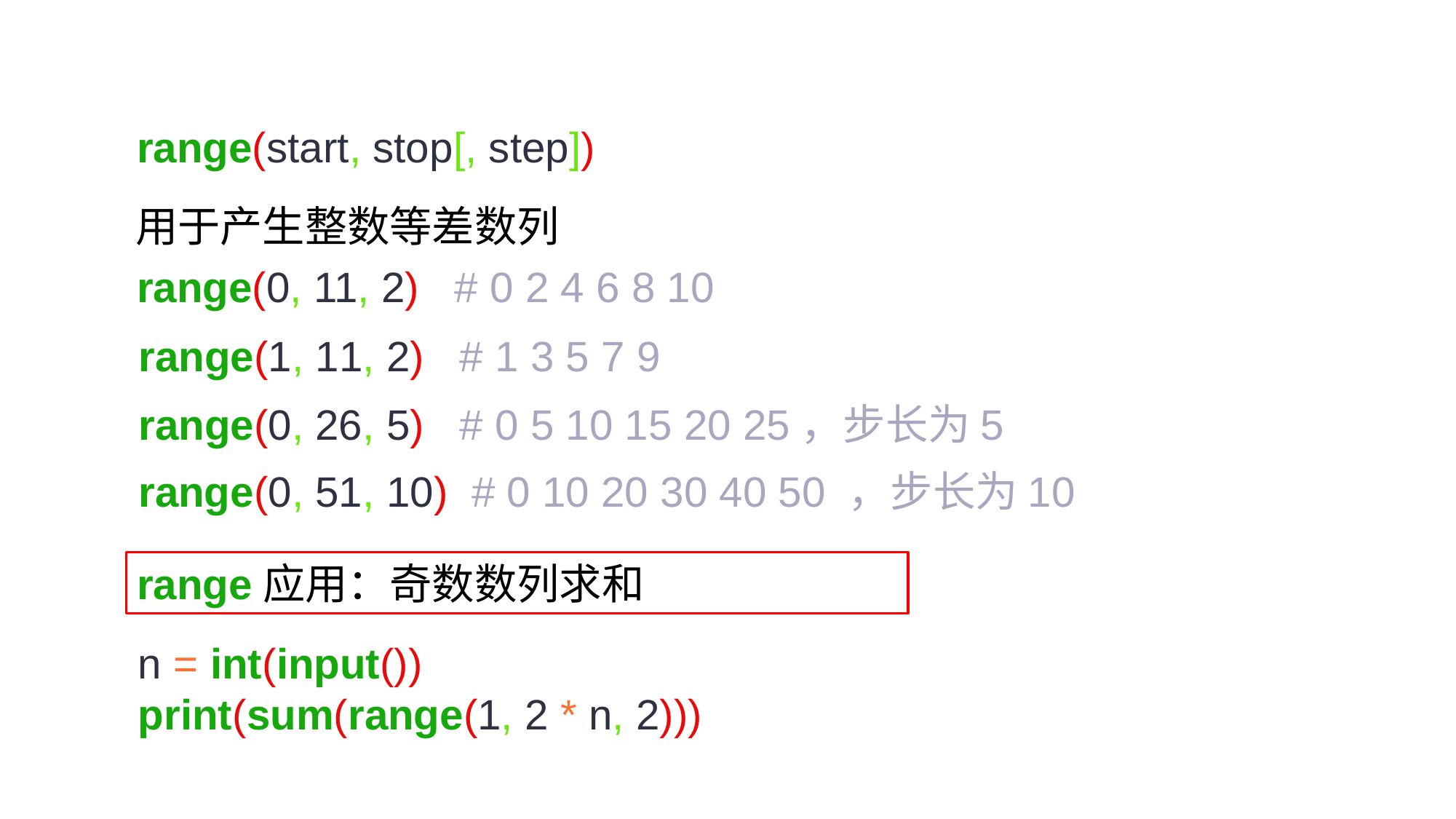

range(start, stop[, step])
用于产生整数等差数列
range(0, 11, 2)   # 0 2 4 6 8 10
range(1, 11, 2)   # 1 3 5 7 9
range(0, 26, 5)   # 0 5 10 15 20 25，步长为5
range(0, 51, 10)  # 0 10 20 30 40 50 ，步长为10
range应用：奇数数列求和
n = int(input())
print(sum(range(1, 2 * n, 2)))